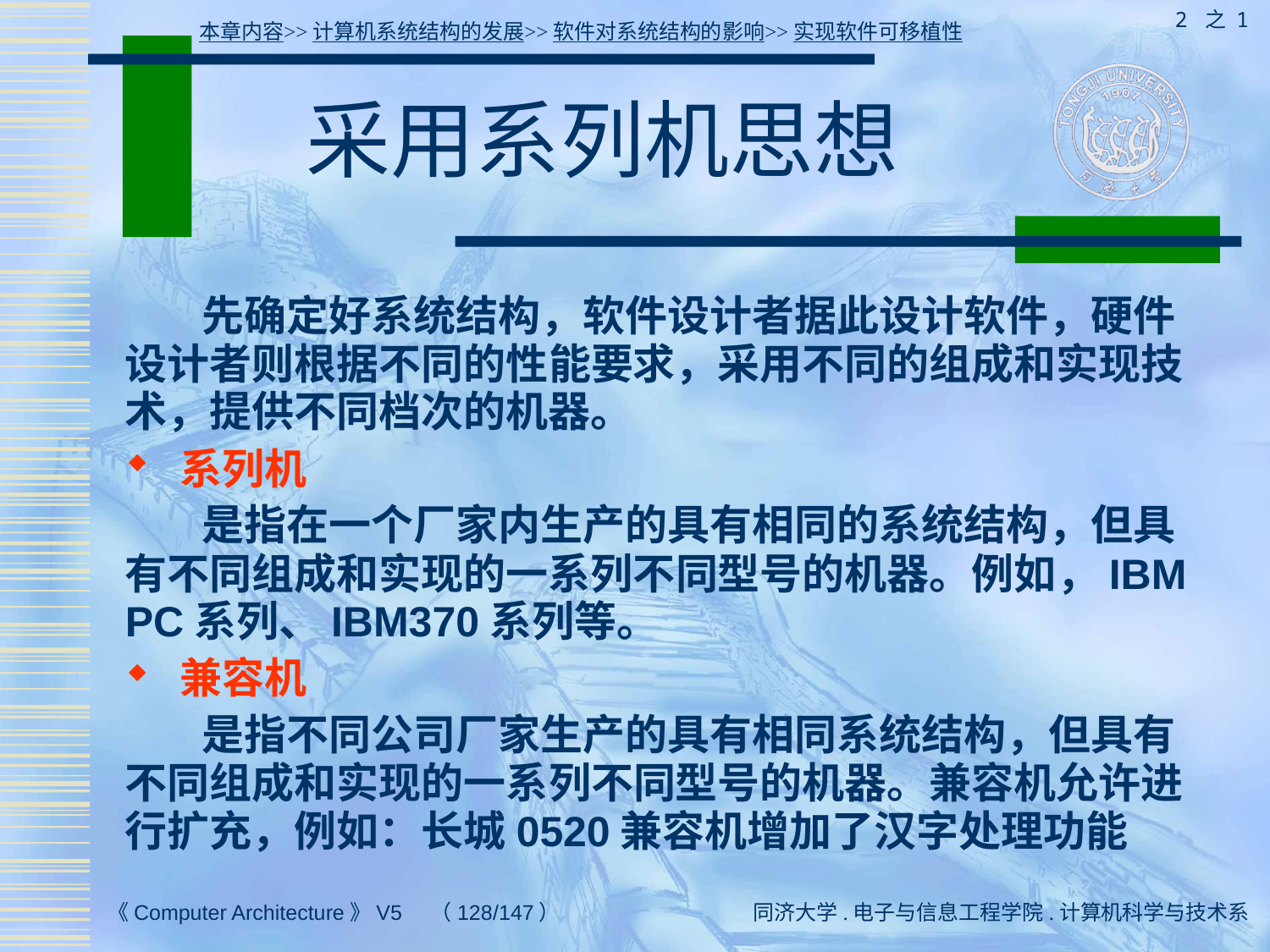

2 之 1
本章内容>>计算机系统结构的发展>>软件对系统结构的影响>>实现软件可移植性
# 采用系列机思想
       先确定好系统结构，软件设计者据此设计软件，硬件设计者则根据不同的性能要求，采用不同的组成和实现技术，提供不同档次的机器。
  系列机
       是指在一个厂家内生产的具有相同的系统结构，但具有不同组成和实现的一系列不同型号的机器。例如，IBM PC系列、IBM370系列等。
  兼容机
       是指不同公司厂家生产的具有相同系统结构，但具有不同组成和实现的一系列不同型号的机器。兼容机允许进行扩充，例如：长城0520兼容机增加了汉字处理功能